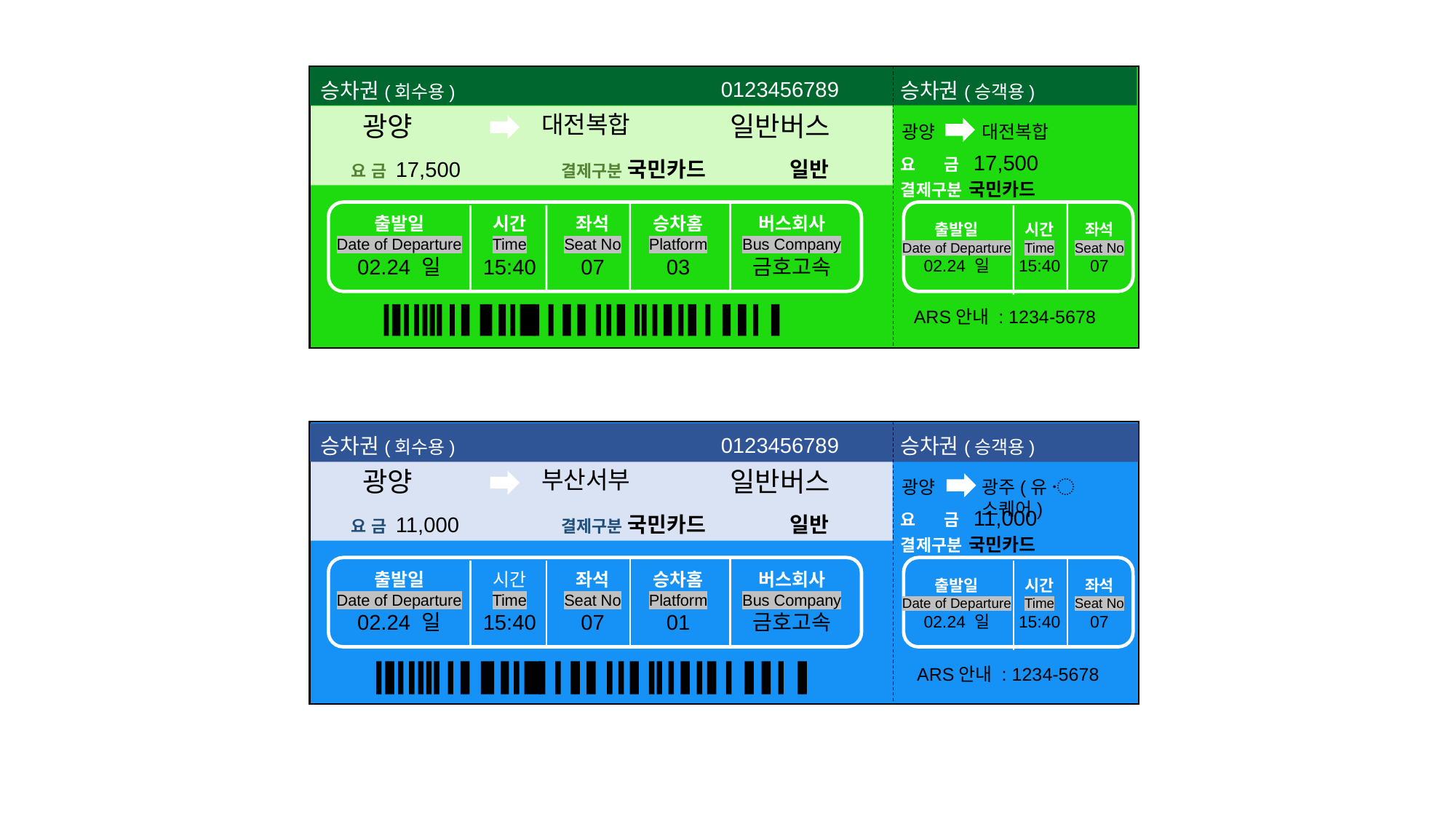

승차권(회수용)
승차권(승객용)
광양
대전복합
일반버스

광양
대전복합

요      금  17,500
결제구분 국민카드
결제구분 국민카드
요 금 17,500
일반

출발일
Date of Departure
02.24 일
시간
Time
15:40
좌석
Seat No
07
승차홈
Platform
03
버스회사
Bus Company
금호고속
출발일
Date of Departure
02.24 일
시간
Time
15:40
좌석
Seat No
07
0123456789

ARS안내 : 1234-5678

승차권(회수용)
승차권(승객용)
광양
부산서부
일반버스

광주(유 〮 스퀘어)

광양

요      금  11,000
결제구분 국민카드
결제구분 국민카드
요 금 11,000
일반

출발일
Date of Departure
02.24 일
시간
Time
15:40
좌석
Seat No
07
승차홈
Platform
01
버스회사
Bus Company
금호고속
출발일
Date of Departure
02.24 일
시간
Time
15:40
좌석
Seat No
07
0123456789
ARS안내 : 1234-5678